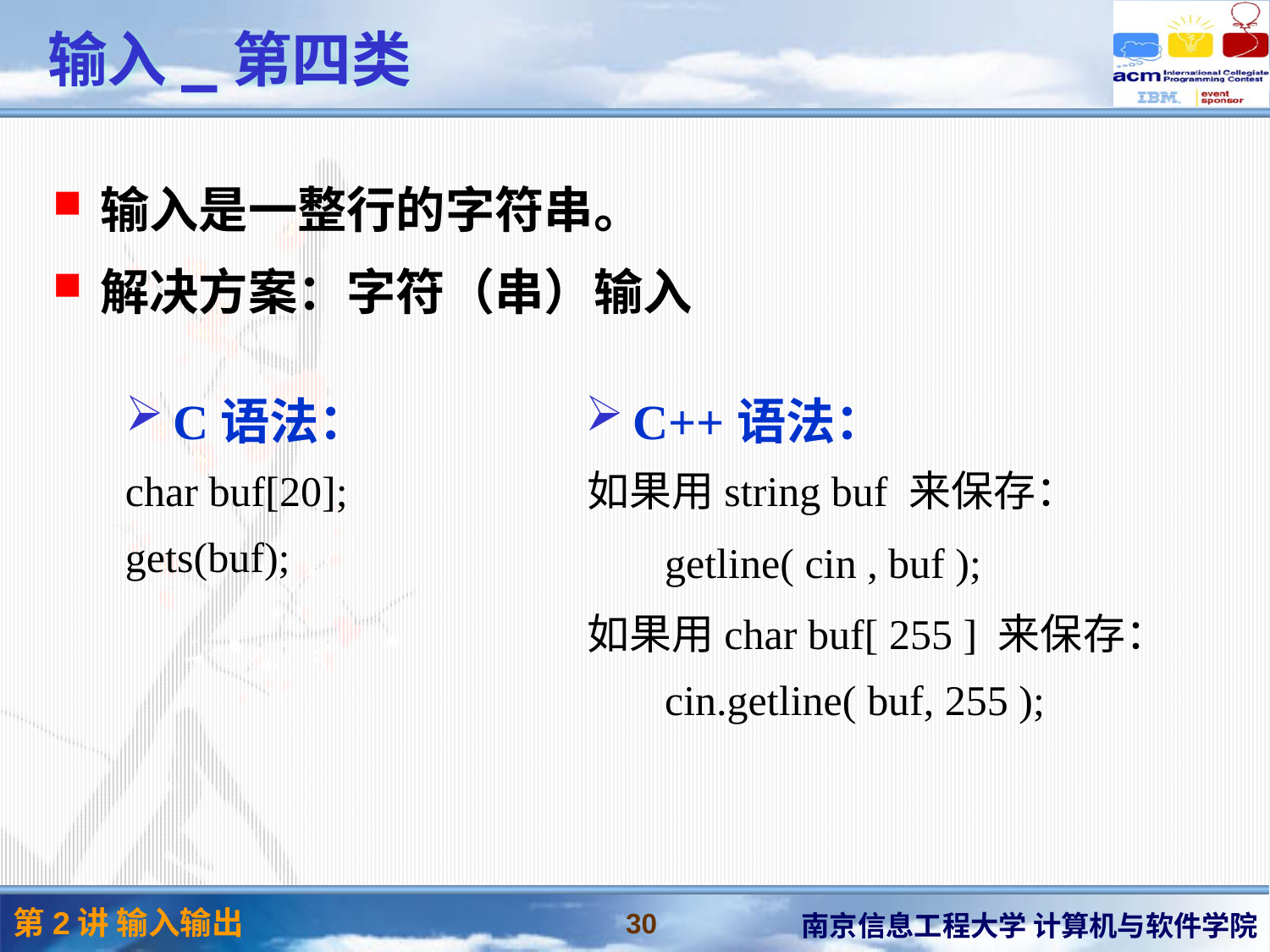

# 输入_第四类
输入是一整行的字符串。
解决方案：字符（串）输入
C语法：
char buf[20];
gets(buf);

C++语法：
如果用string buf 来保存：
	getline( cin , buf );
如果用char buf[ 255 ] 来保存：
	cin.getline( buf, 255 );